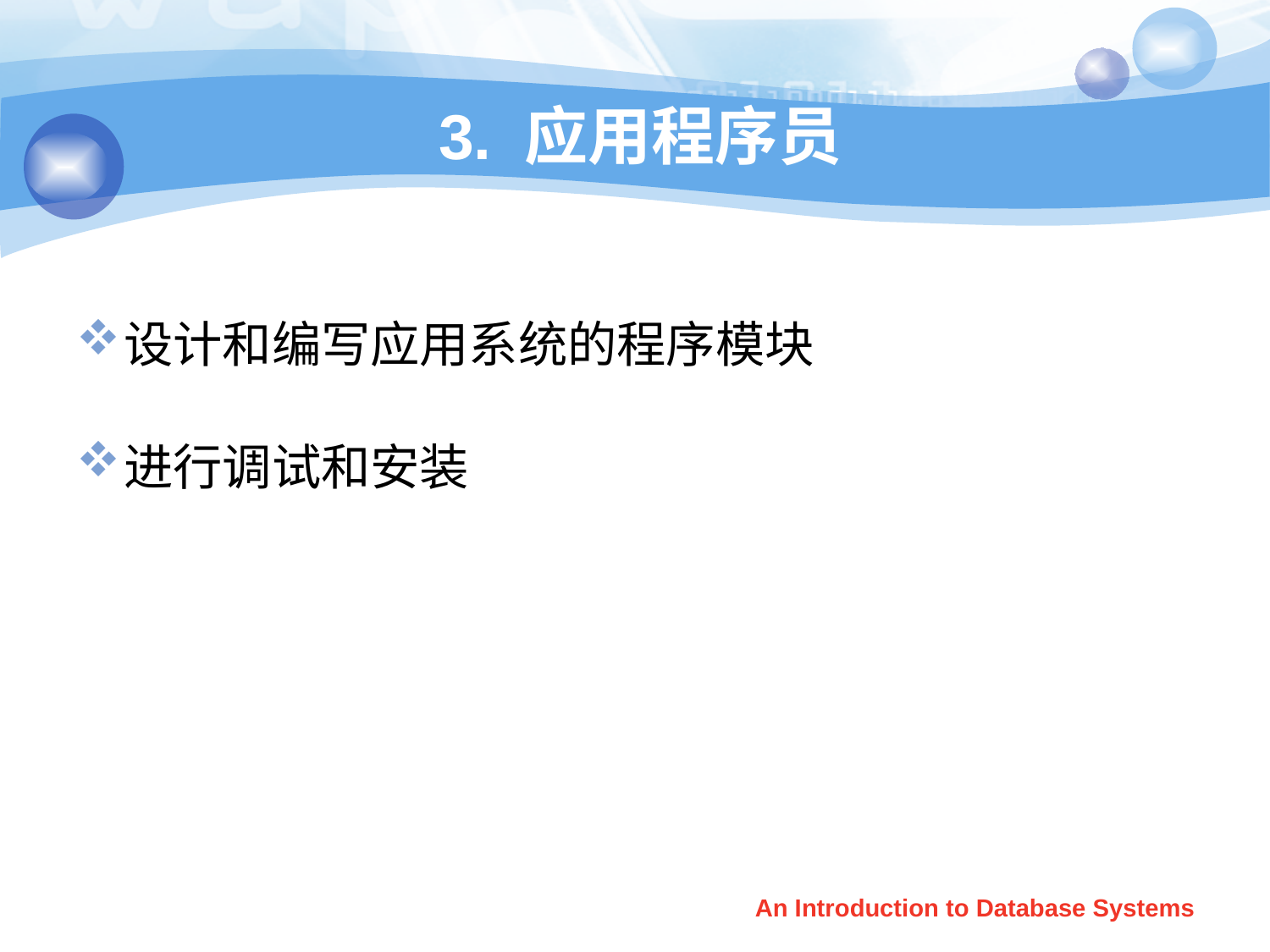

# 3. 应用程序员
设计和编写应用系统的程序模块
进行调试和安装

An Introduction to Database Systems